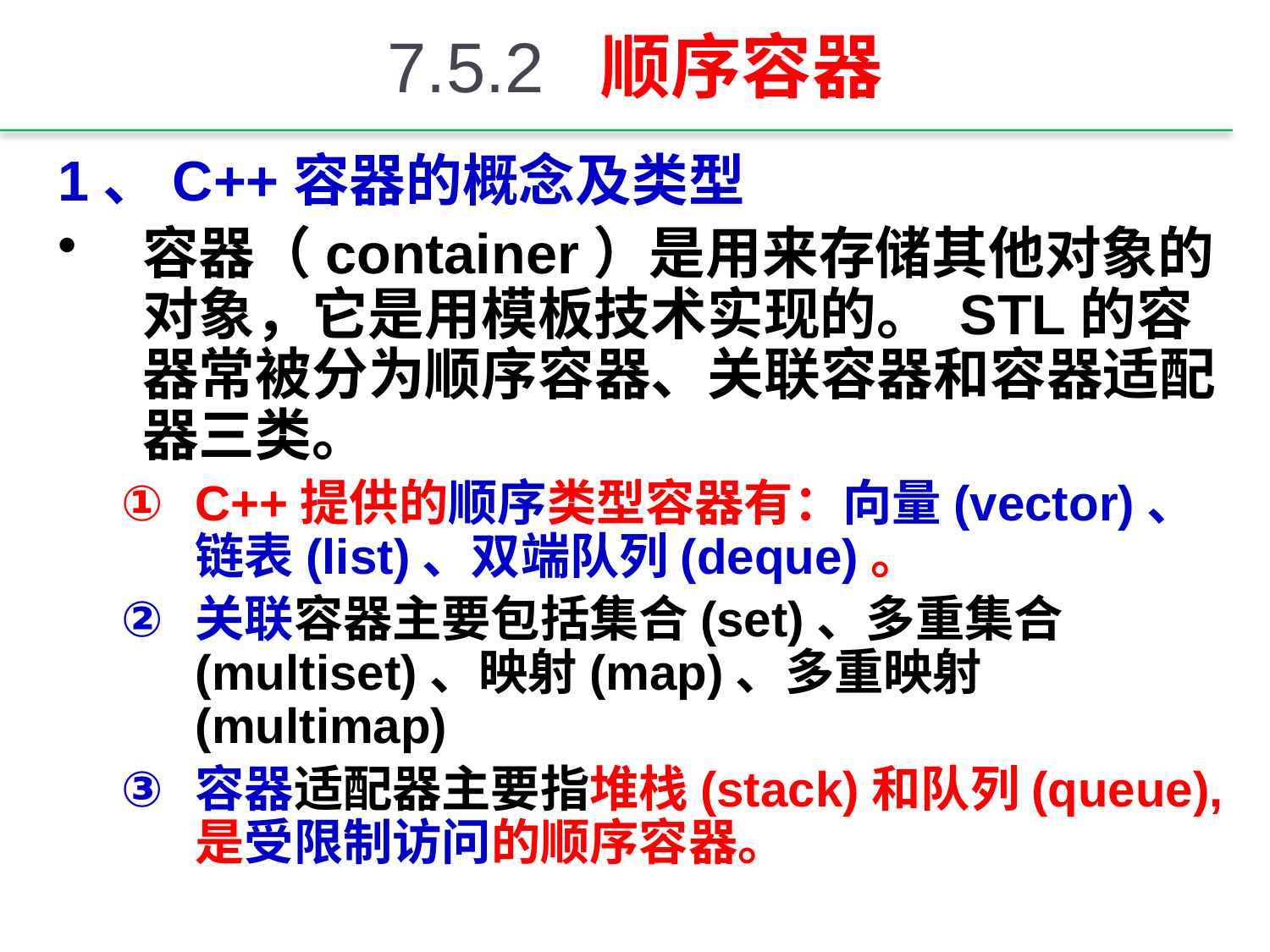

# 7.5.2  顺序容器
1、C++容器的概念及类型
容器（container）是用来存储其他对象的对象，它是用模板技术实现的。 STL的容器常被分为顺序容器、关联容器和容器适配器三类。
C++提供的顺序类型容器有：向量(vector)、链表(list)、双端队列(deque)。
关联容器主要包括集合(set)、多重集合(multiset)、映射(map)、多重映射(multimap)
容器适配器主要指堆栈(stack)和队列(queue),是受限制访问的顺序容器。